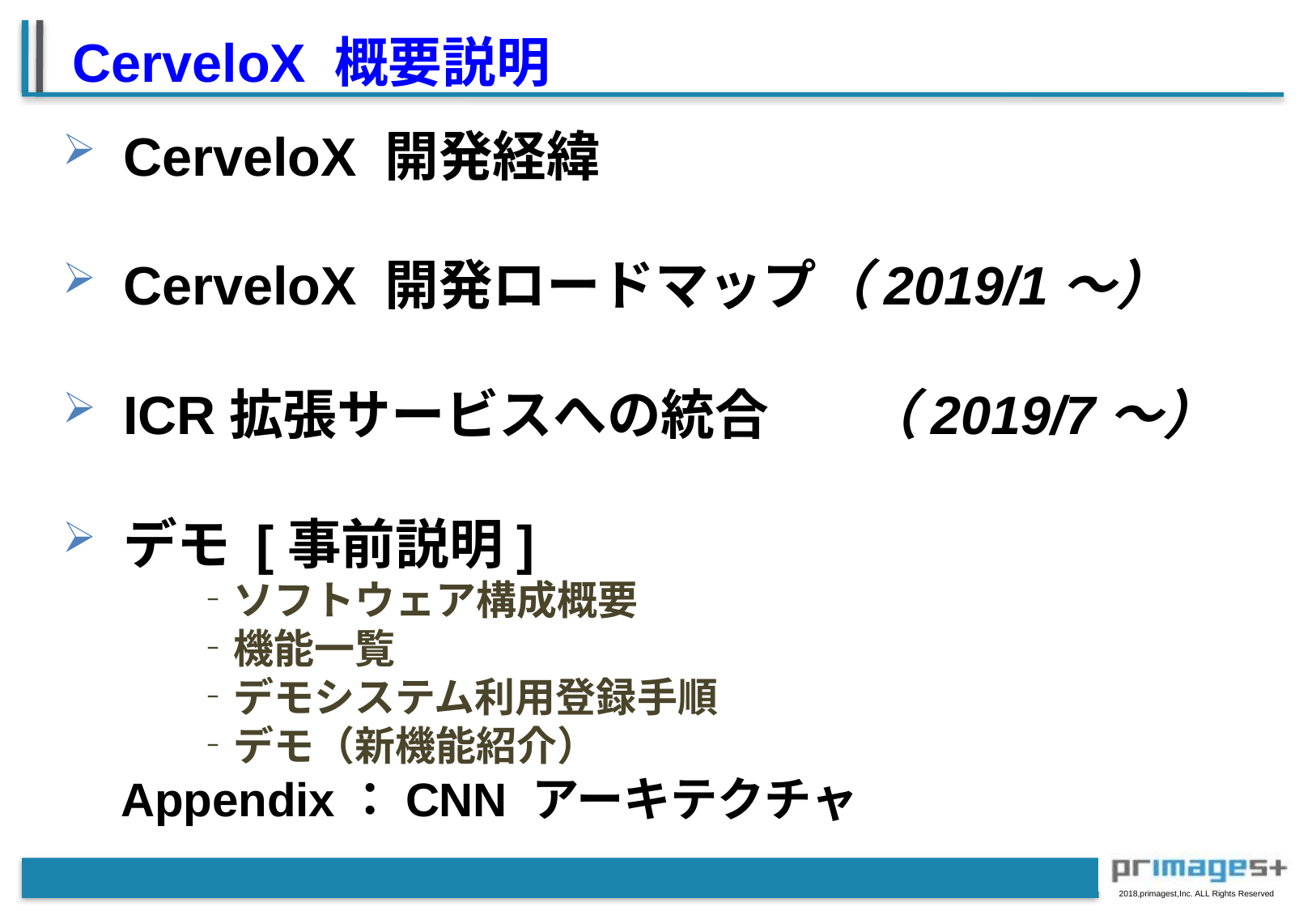

CerveloX 概要説明
CerveloX 開発経緯

CerveloX 開発ロードマップ（2019/1～）

ICR拡張サービスへの統合	 （2019/7～）

デモ [事前説明]
　	 ‐ソフトウェア構成概要
　	 ‐機能一覧
　	 ‐デモシステム利用登録手順
　	 ‐デモ（新機能紹介）
　Appendix：CNN アーキテクチャ